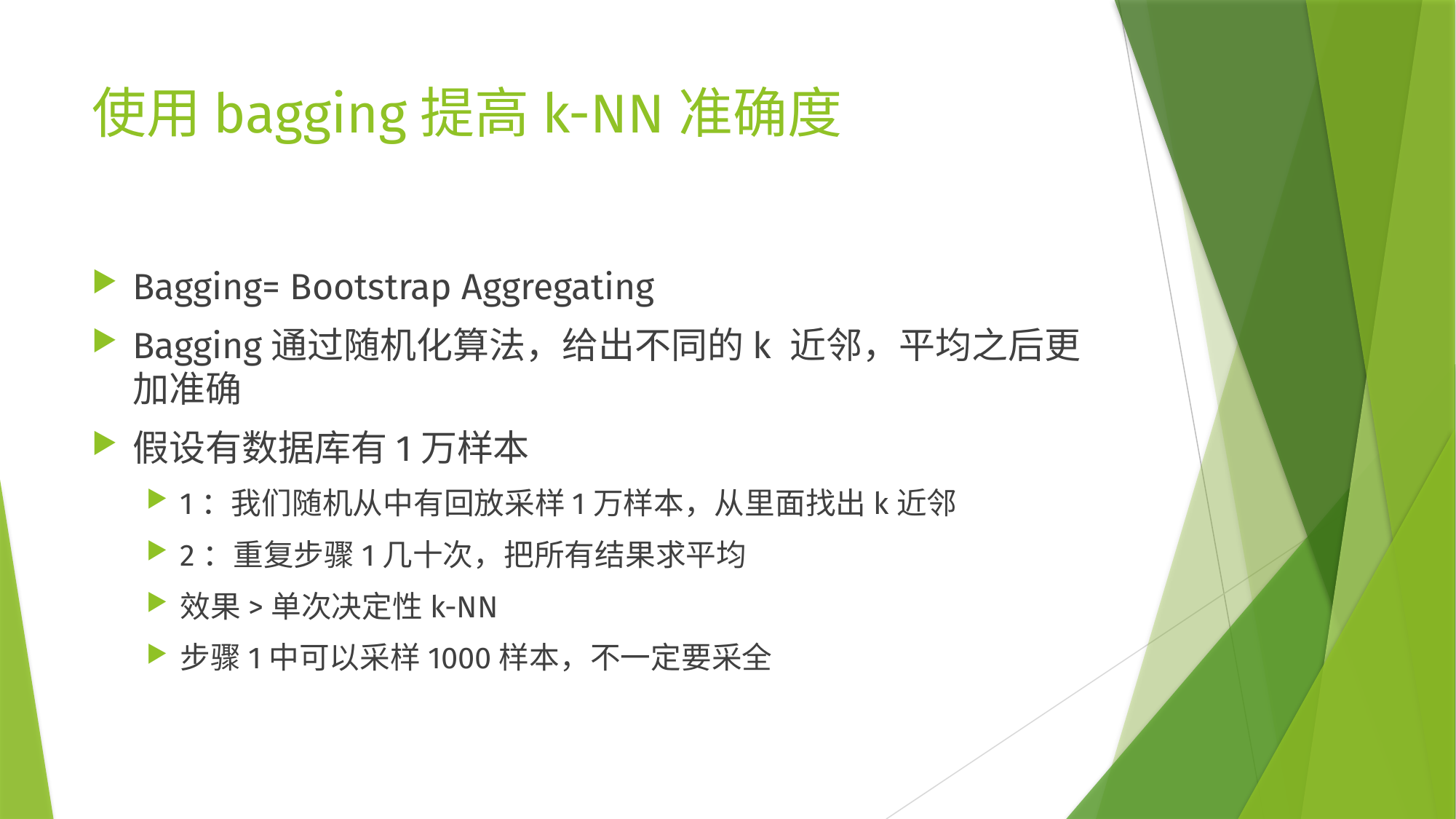

# 使用bagging提高k-NN准确度
Bagging= Bootstrap Aggregating
Bagging通过随机化算法，给出不同的k 近邻，平均之后更加准确
假设有数据库有1万样本
1：我们随机从中有回放采样1万样本，从里面找出k近邻
2：重复步骤1几十次，把所有结果求平均
效果>单次决定性k-NN
步骤1中可以采样1000样本，不一定要采全